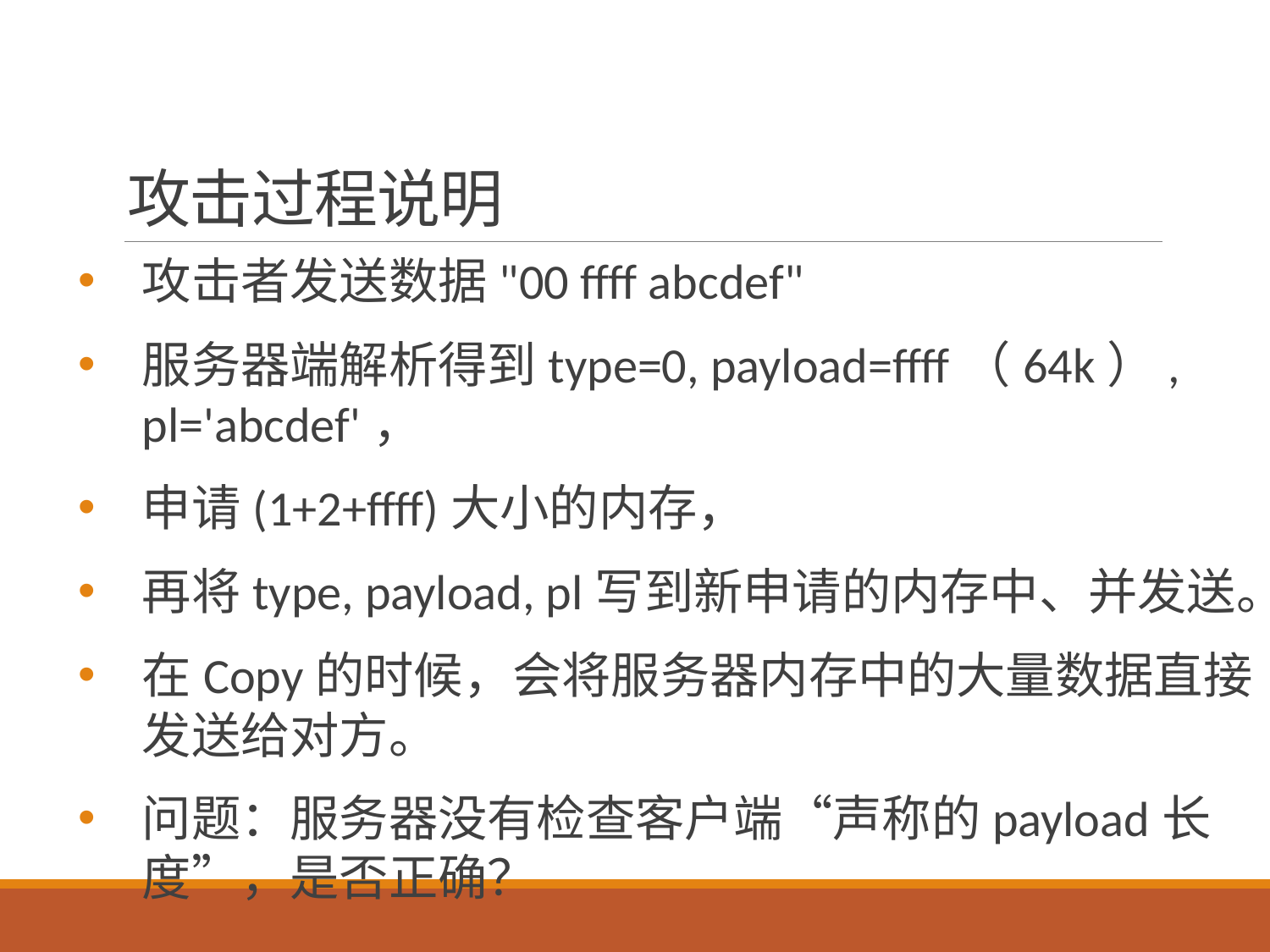

# 攻击过程说明
攻击者发送数据"00 ffff abcdef"
服务器端解析得到type=0, payload=ffff（64k）, pl='abcdef'，
申请(1+2+ffff)大小的内存，
再将type, payload, pl写到新申请的内存中、并发送。
在Copy的时候，会将服务器内存中的大量数据直接发送给对方。
问题：服务器没有检查客户端“声称的payload长度”，是否正确？
75